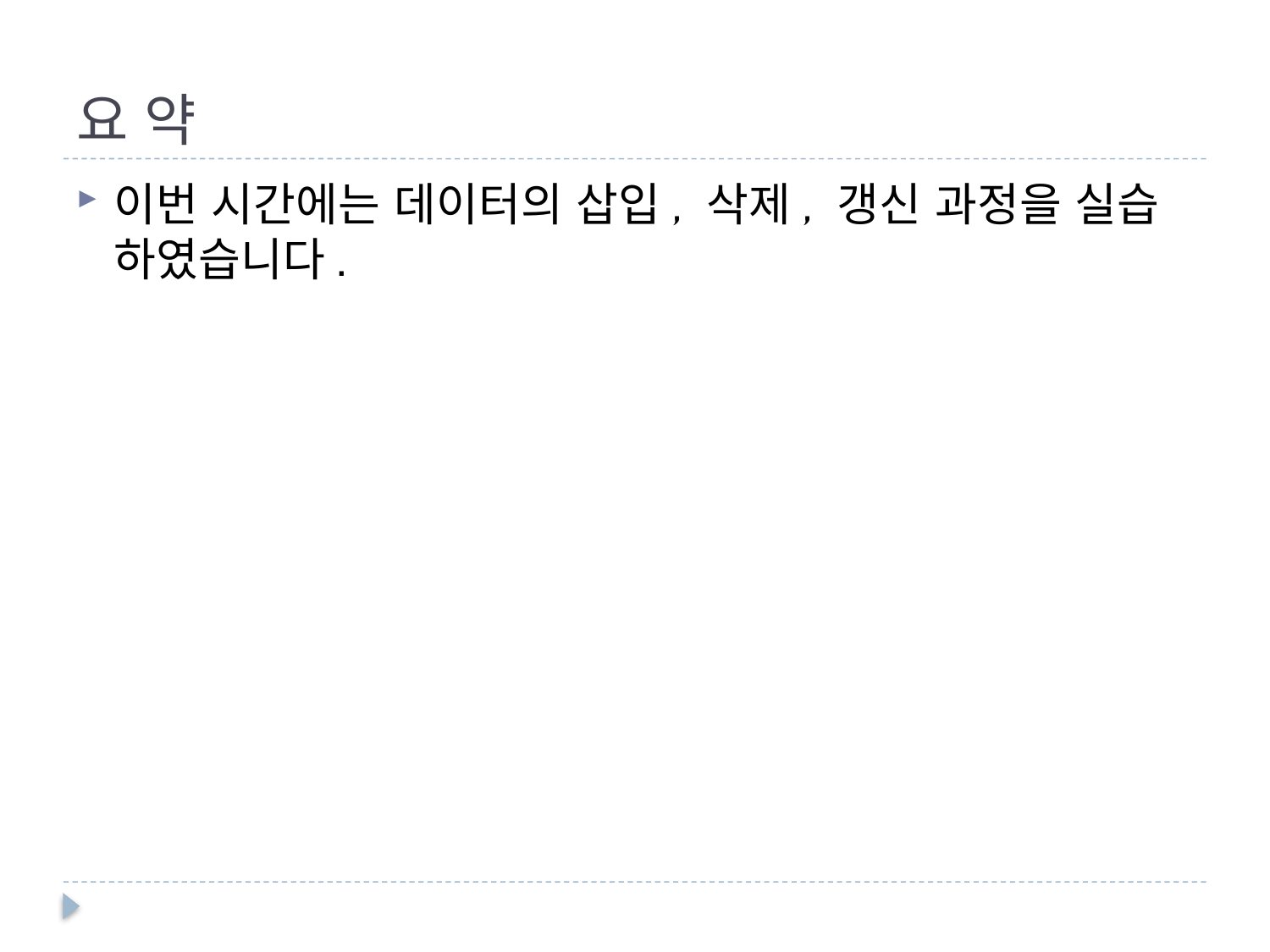

# 요 약
이번 시간에는 데이터의 삽입, 삭제, 갱신 과정을 실습 하였습니다.